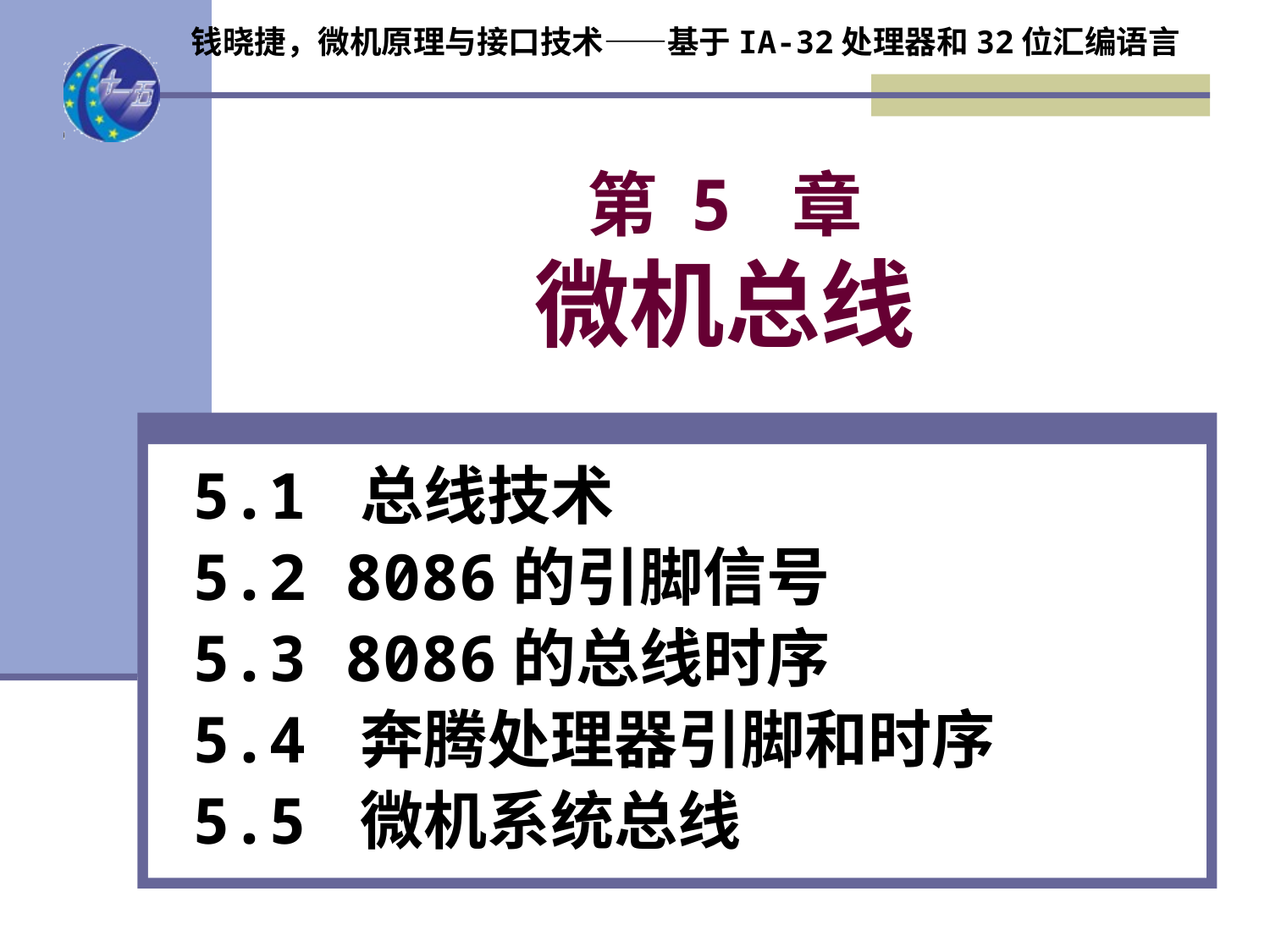

# 第 5 章 微机总线
5.1 总线技术
5.2 8086的引脚信号
5.3 8086的总线时序
5.4 奔腾处理器引脚和时序
5.5 微机系统总线